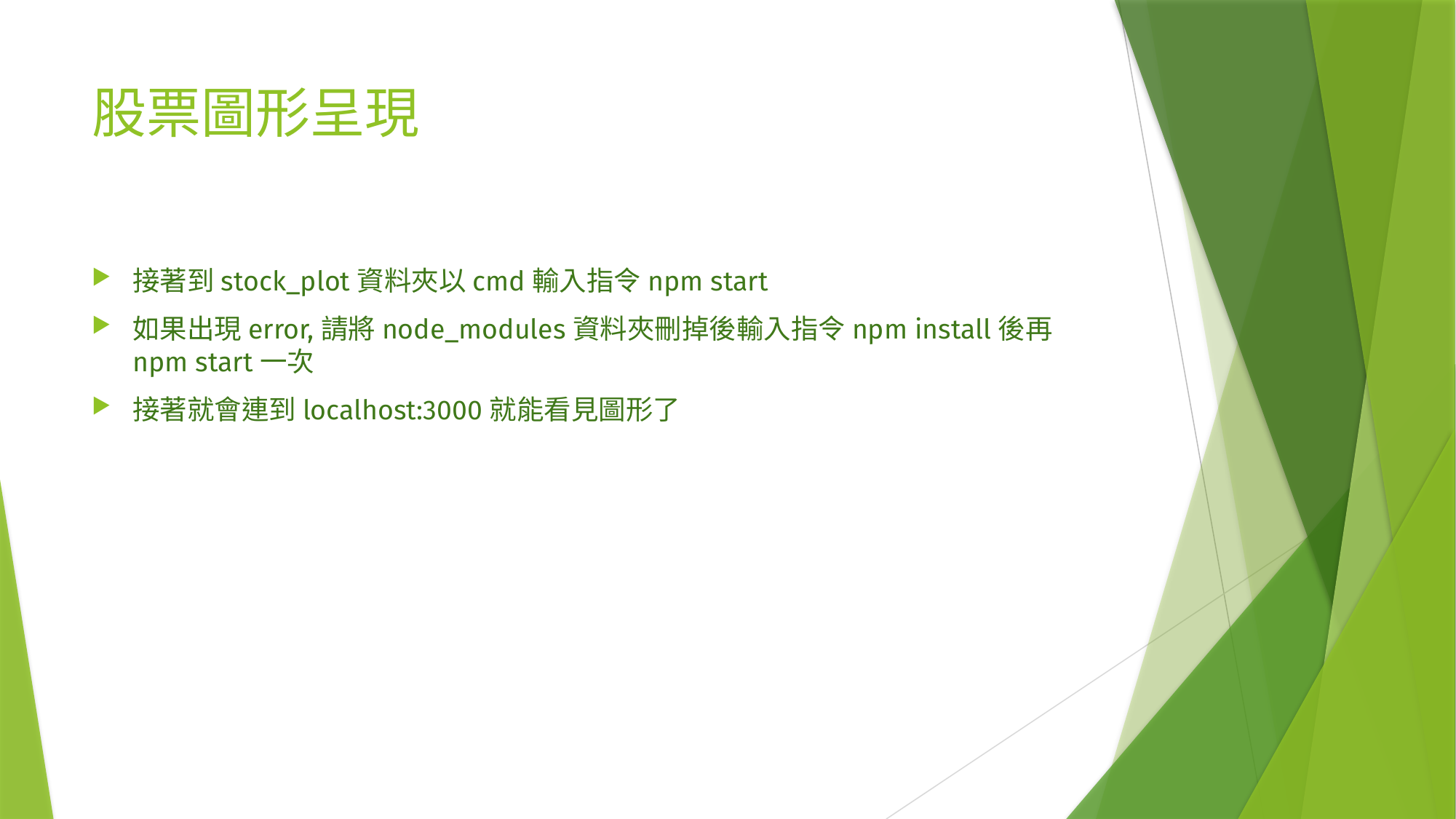

# 股票圖形呈現
接著到stock_plot資料夾以cmd輸入指令npm start
如果出現error,請將node_modules資料夾刪掉後輸入指令npm install後再npm start一次
接著就會連到localhost:3000就能看見圖形了